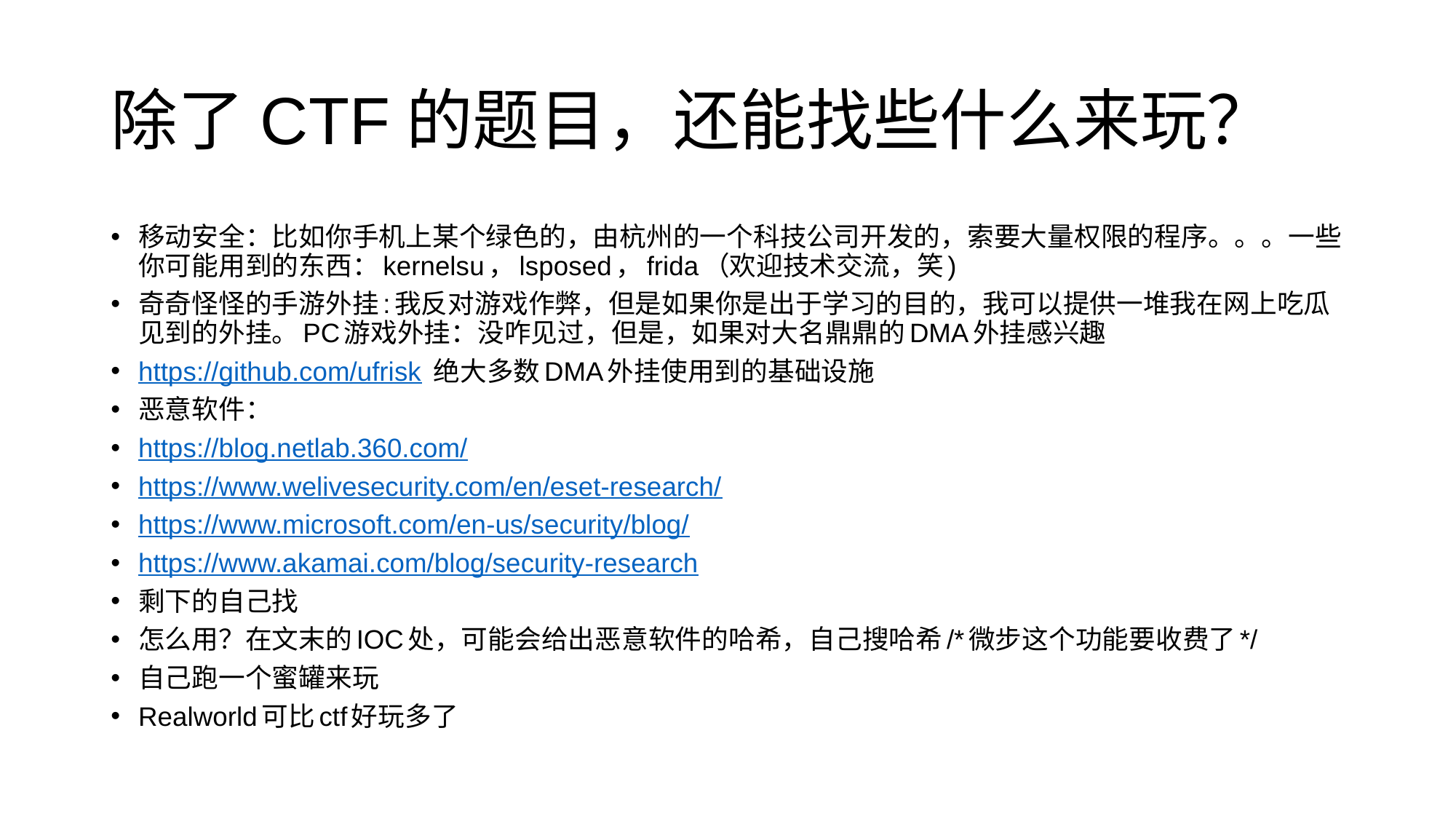

# 除了CTF的题目，还能找些什么来玩？
移动安全：比如你手机上某个绿色的，由杭州的一个科技公司开发的，索要大量权限的程序。。。一些你可能用到的东西：kernelsu，lsposed，frida（欢迎技术交流，笑)
奇奇怪怪的手游外挂:我反对游戏作弊，但是如果你是出于学习的目的，我可以提供一堆我在网上吃瓜见到的外挂。PC游戏外挂：没咋见过，但是，如果对大名鼎鼎的DMA外挂感兴趣
https://github.com/ufrisk 绝大多数DMA外挂使用到的基础设施
恶意软件：
https://blog.netlab.360.com/
https://www.welivesecurity.com/en/eset-research/
https://www.microsoft.com/en-us/security/blog/
https://www.akamai.com/blog/security-research
剩下的自己找
怎么用？在文末的IOC处，可能会给出恶意软件的哈希，自己搜哈希/*微步这个功能要收费了*/
自己跑一个蜜罐来玩
Realworld可比ctf好玩多了